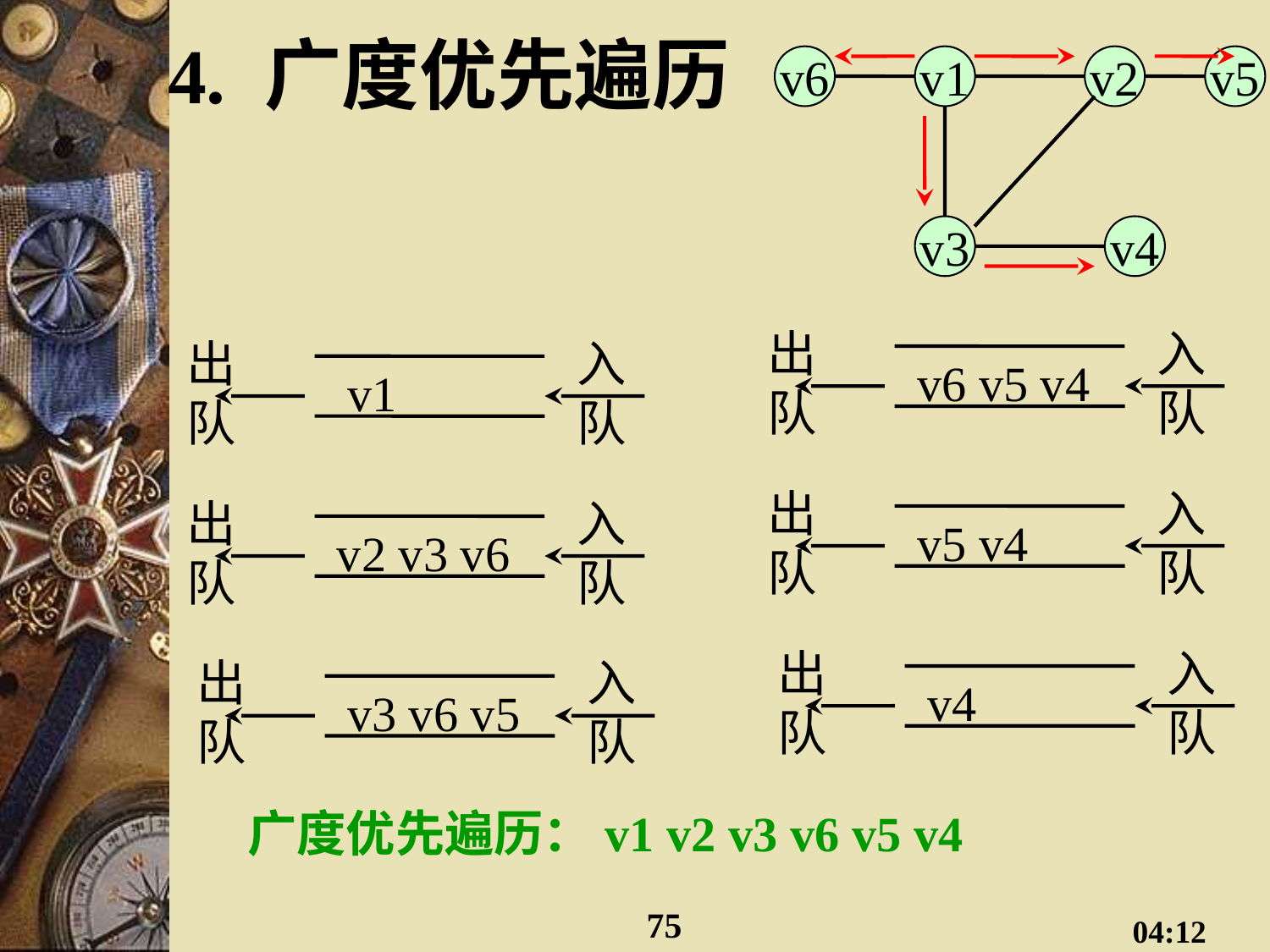

# 4. 广度优先遍历
v6
v1
v2
v5

v3
v4

出队
入队

v2 v3 v6

出队
入队

v3 v6 v5

出队
入队

v6 v5 v4

出队
入队

v1

出队
入队

v5 v4

出队
入队

v4

广度优先遍历：v1 v2 v3 v6 v5 v4